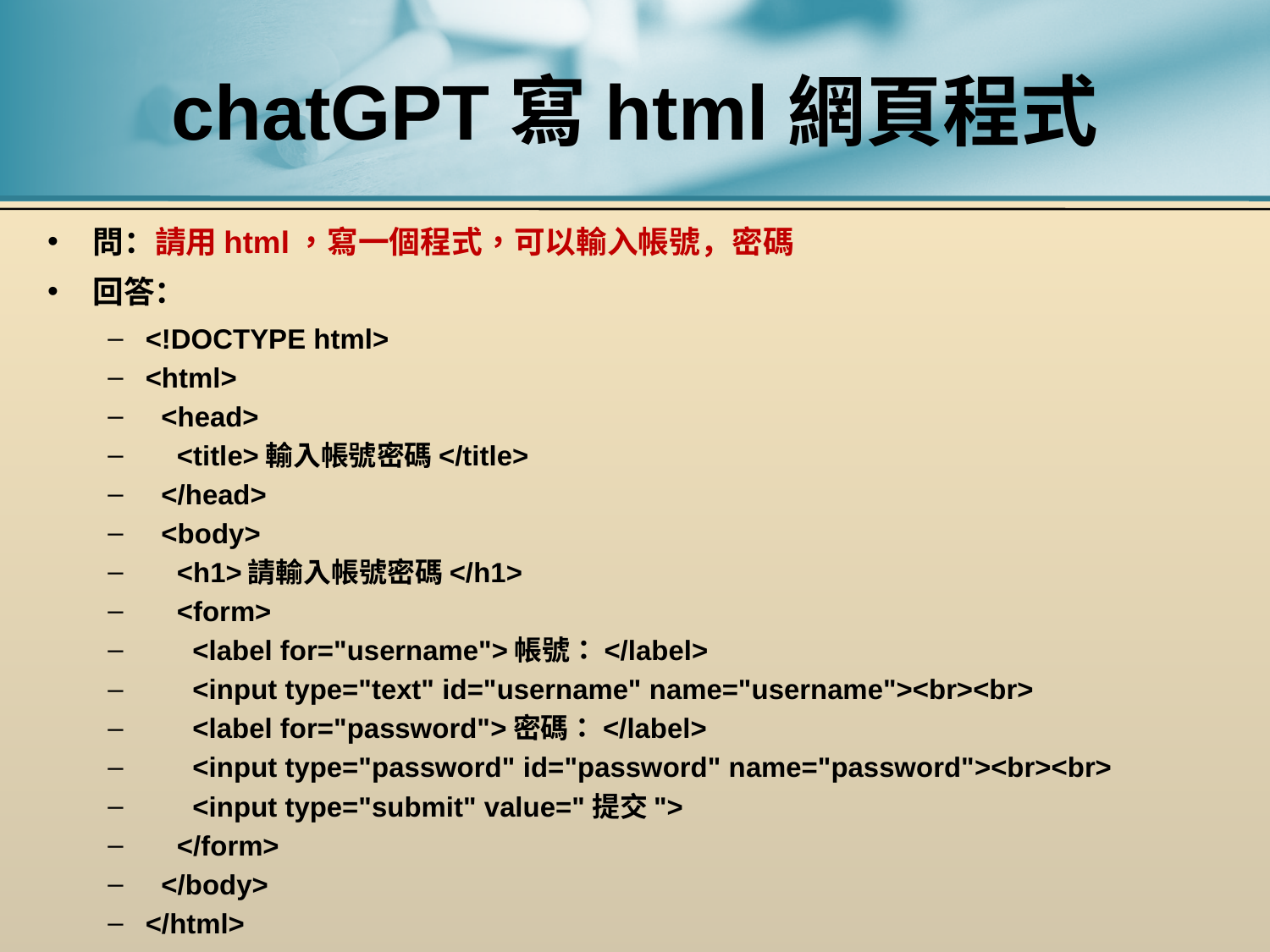

# chatGPT寫html網頁程式
問：請用html，寫一個程式，可以輸入帳號，密碼
回答：
<!DOCTYPE html>
<html>
  <head>
    <title>輸入帳號密碼</title>
  </head>
  <body>
    <h1>請輸入帳號密碼</h1>
    <form>
      <label for="username">帳號：</label>
      <input type="text" id="username" name="username"><br><br>
      <label for="password">密碼：</label>
      <input type="password" id="password" name="password"><br><br>
      <input type="submit" value="提交">
    </form>
  </body>
</html>